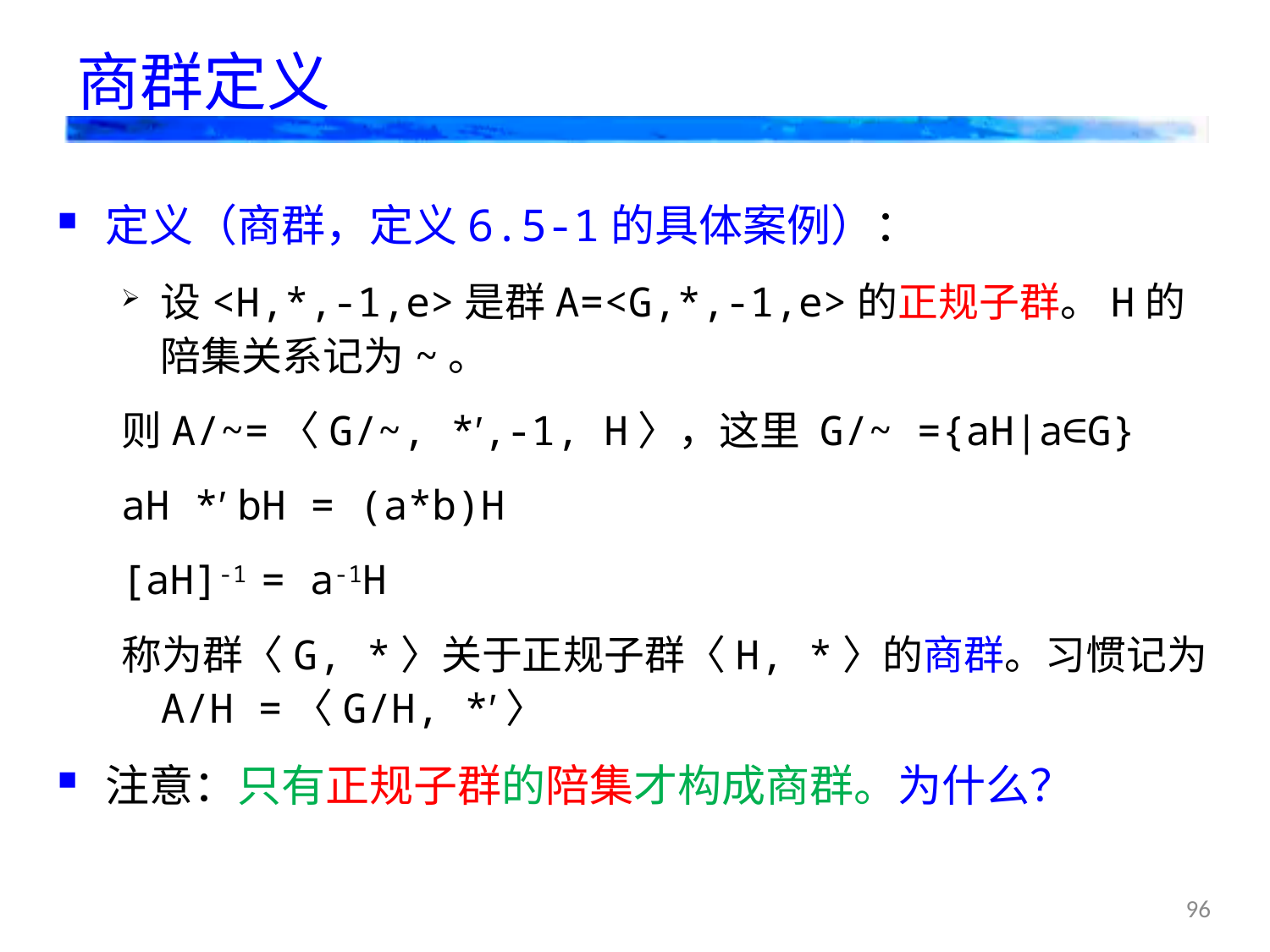

商群定义
定义（商群，定义6.5-1的具体案例）：
设<H,*,-1,e>是群A=<G,*,-1,e>的正规子群。H的陪集关系记为~。
则A/~=〈G/~, *′,-1, H〉，这里 G/~ ={aH|a∈G}
aH *′ bH = (a*b)H
[aH]-1 = a-1H
称为群〈G, *〉关于正规子群〈H, *〉的商群。习惯记为A/H =〈G/H, *′〉
注意：只有正规子群的陪集才构成商群。为什么？
96